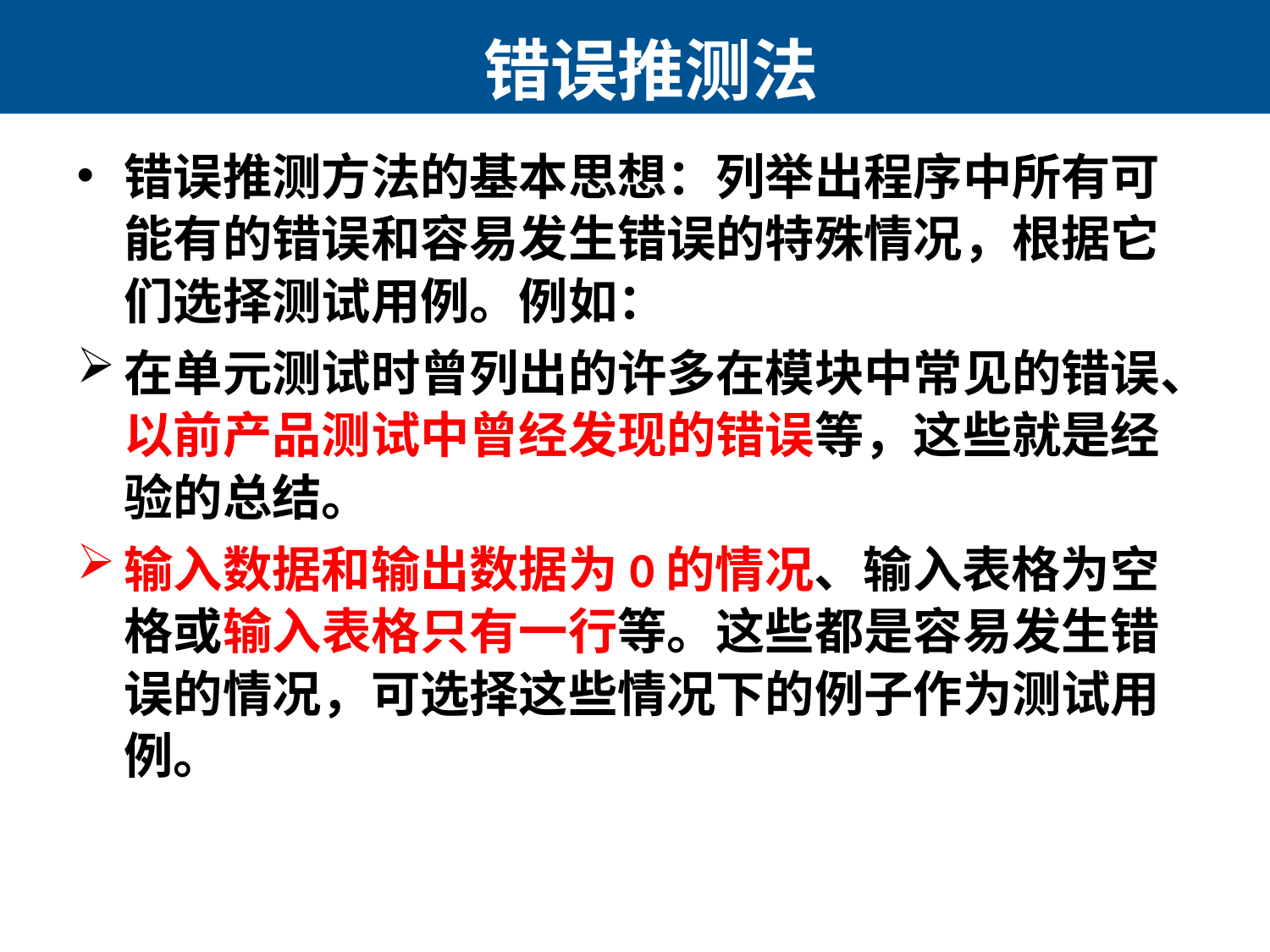

错误推测法
错误推测方法的基本思想：列举出程序中所有可能有的错误和容易发生错误的特殊情况，根据它们选择测试用例。例如：
在单元测试时曾列出的许多在模块中常见的错误、以前产品测试中曾经发现的错误等，这些就是经验的总结。
输入数据和输出数据为0的情况、输入表格为空格或输入表格只有一行等。这些都是容易发生错误的情况，可选择这些情况下的例子作为测试用例。